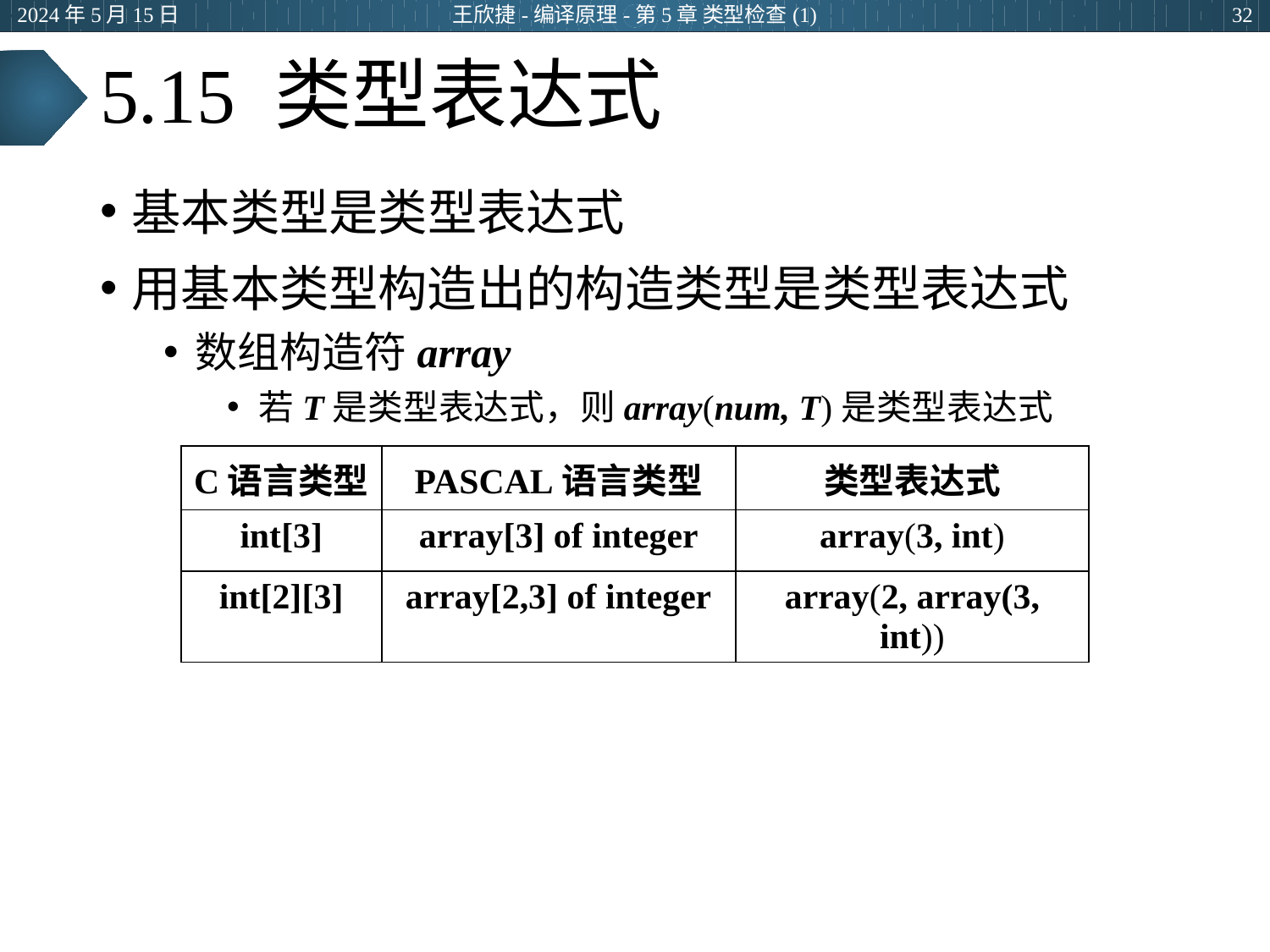

2024年5月15日
王欣捷-编译原理-第5章 类型检查(1)
32
# 5.15 类型表达式
基本类型是类型表达式
用基本类型构造出的构造类型是类型表达式
数组构造符array
若T是类型表达式，则array(num, T)是类型表达式
| C语言类型 | PASCAL语言类型 | 类型表达式 |
| --- | --- | --- |
| int[3] | array[3] of integer | array(3, int) |
| int[2][3] | array[2,3] of integer | array(2, array(3, int)) |